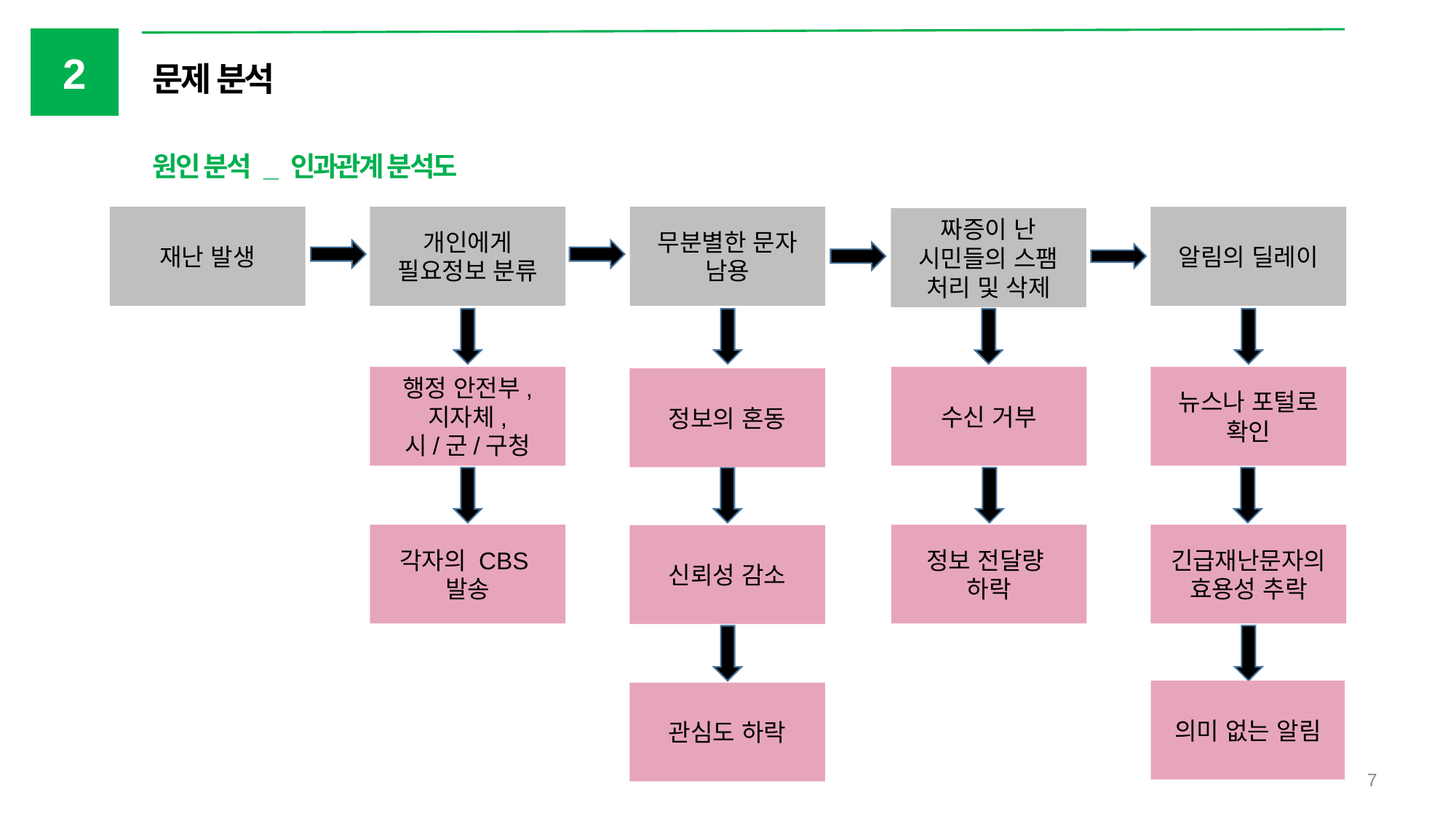

2
문제 분석
원인 분석 _ 인과관계 분석도
재난 발생
무분별한 문자 남용
개인에게 필요정보 분류
알림의 딜레이
짜증이 난 시민들의 스팸 처리 및 삭제

행정 안전부,
지자체,
시/군/구청
수신 거부
뉴스나 포털로 확인
정보의 혼동

각자의 CBS
발송
정보 전달량
하락
긴급재난문자의 효용성 추락
신뢰성 감소

의미 없는 알림
관심도 하락
7